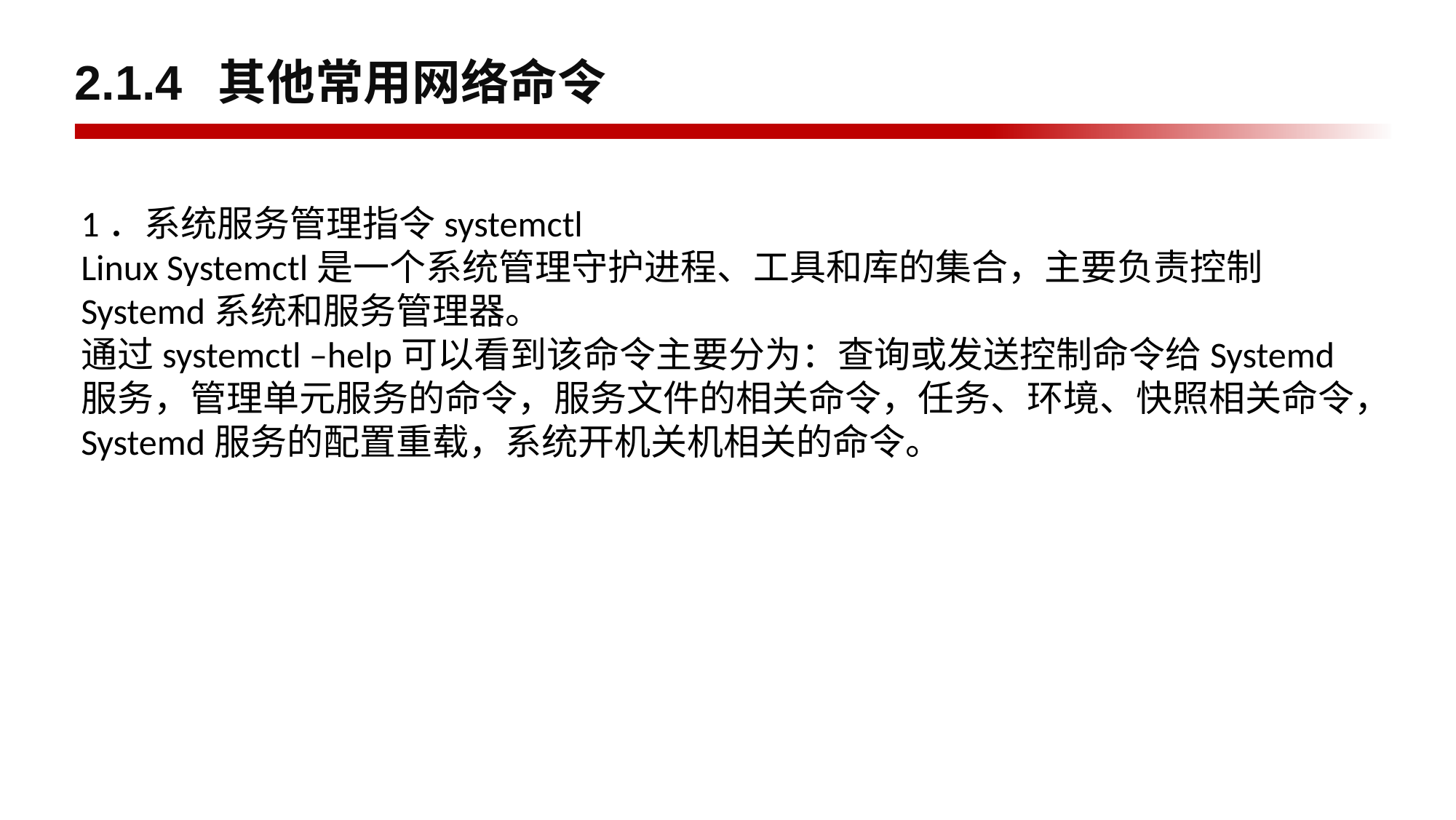

# 2.1.4  其他常用网络命令

1．系统服务管理指令systemctl
Linux Systemctl是一个系统管理守护进程、工具和库的集合，主要负责控制Systemd系统和服务管理器。
通过systemctl –help可以看到该命令主要分为：查询或发送控制命令给Systemd服务，管理单元服务的命令，服务文件的相关命令，任务、环境、快照相关命令，Systemd服务的配置重载，系统开机关机相关的命令。